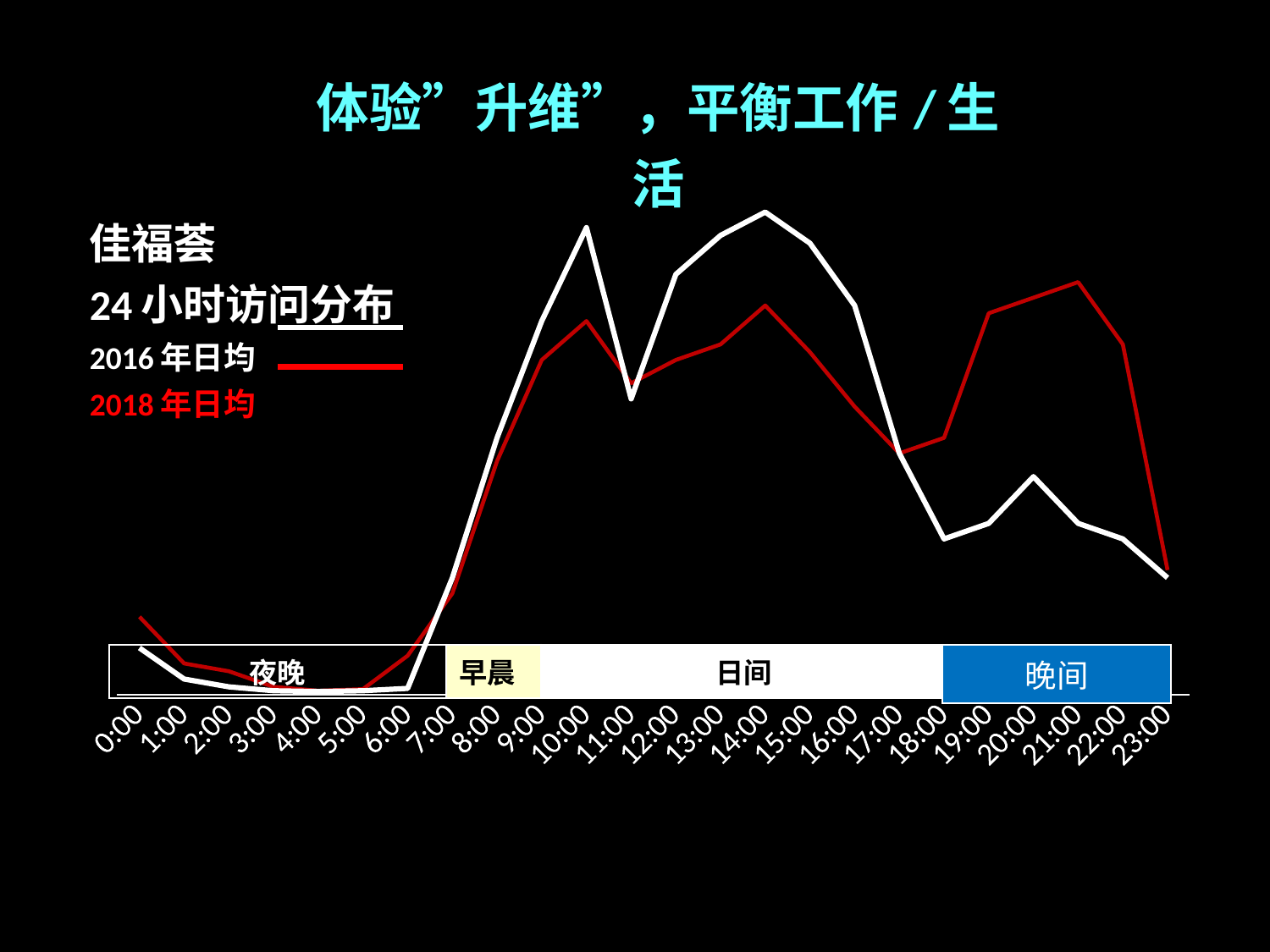

| 体验”升维”，平衡工作/生活 |
| --- |

### Chart

| Category | 系列 1 | 系列 2 |
|---|---|---|
| 0 | 0.1 | 0.060000000000000026 |
| 4.1666666666666664E-2 | 0.04000000000000002 | 0.02000000000000001 |
| 8.3333333333333343E-2 | 0.030000000000000002 | 0.010000000000000005 |
| 0.125 | 0.010000000000000005 | 0.005000000000000003 |
| 0.16666666666666691 | 0.005000000000000003 | 0.004000000000000003 |
| 0.20833333333333312 | 0.007000000000000003 | 0.005000000000000003 |
| 0.25 | 0.05 | 0.008000000000000007 |
| 0.29166666666666724 | 0.13 | 0.15000000000000008 |
| 0.33333333333333298 | 0.30000000000000016 | 0.33000000000000024 |
| 0.37500000000000017 | 0.43000000000000016 | 0.48000000000000015 |
| 0.41666666666666724 | 0.48000000000000015 | 0.6000000000000003 |
| 0.45833333333333293 | 0.4 | 0.38000000000000017 |
| 0.5 | 0.43000000000000016 | 0.54 |
| 0.54166666666666696 | 0.45 | 0.59 |
| 0.5833333333333327 | 0.5 | 0.6200000000000003 |
| 0.62500000000000033 | 0.44 | 0.5800000000000001 |
| 0.6666666666666673 | 0.37000000000000016 | 0.5 |
| 0.70833333333333304 | 0.31000000000000016 | 0.31000000000000016 |
| 0.75000000000000033 | 0.33000000000000024 | 0.2 |
| 0.79166666666666596 | 0.49000000000000016 | 0.22 |
| 0.83333333333333304 | 0.51 | 0.2800000000000001 |
| 0.87500000000000033 | 0.53 | 0.22 |
| 0.91666666666666596 | 0.45 | 0.2 |
| 0.95833333333333304 | 0.16 | 0.15000000000000008 |
| 佳福荟 24小时访问分布 2016年日均 2018年日均 |
| --- |
| 夜晚 |
| --- |
| 早晨 |
| --- |
| 日间 |
| --- |
| 晚间 |
| --- |